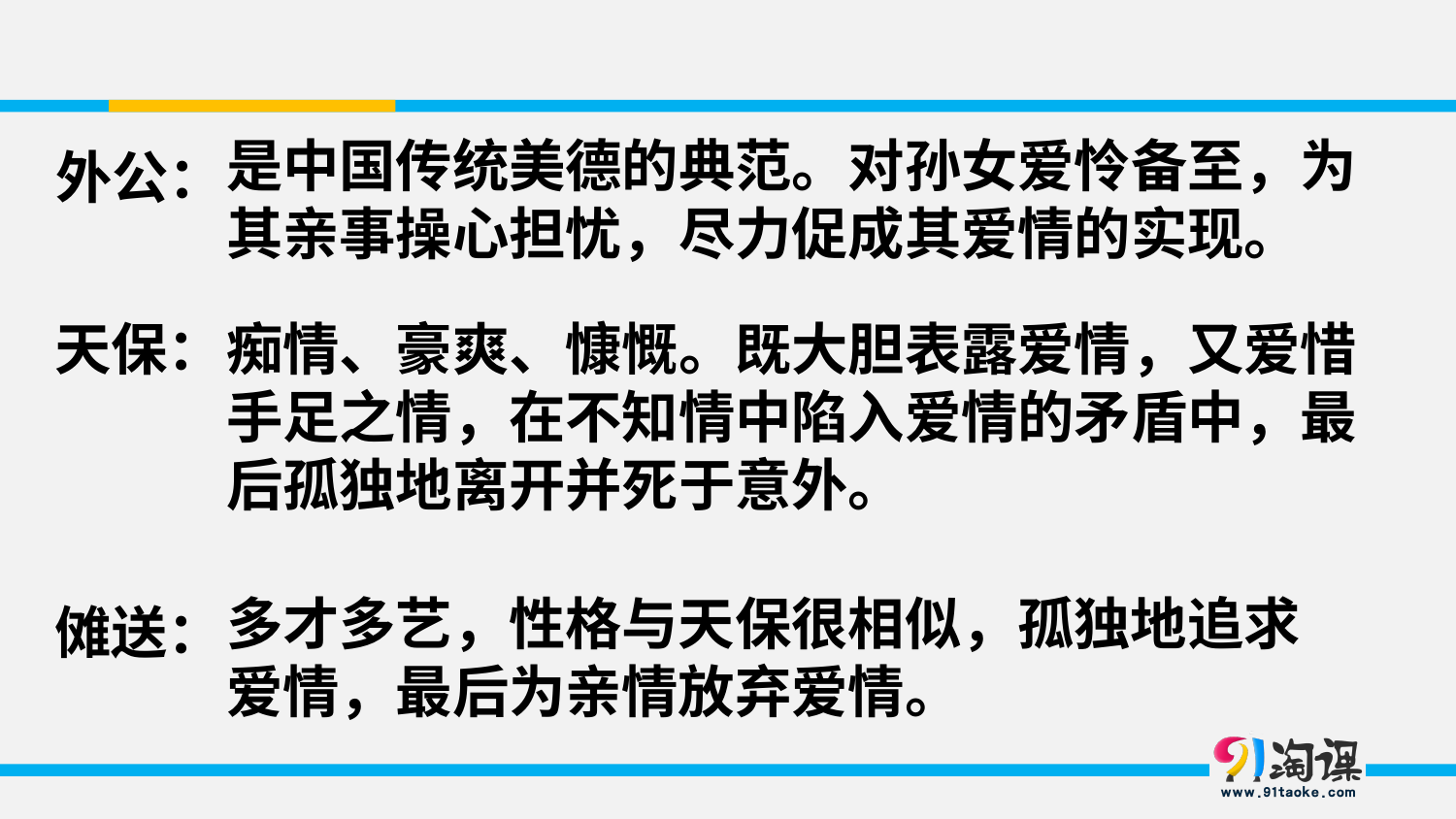

是中国传统美德的典范。对孙女爱怜备至，为其亲事操心担忧，尽力促成其爱情的实现。
外公：
天保：
痴情、豪爽、慷慨。既大胆表露爱情，又爱惜手足之情，在不知情中陷入爱情的矛盾中，最后孤独地离开并死于意外。
多才多艺，性格与天保很相似，孤独地追求爱情，最后为亲情放弃爱情。
傩送：